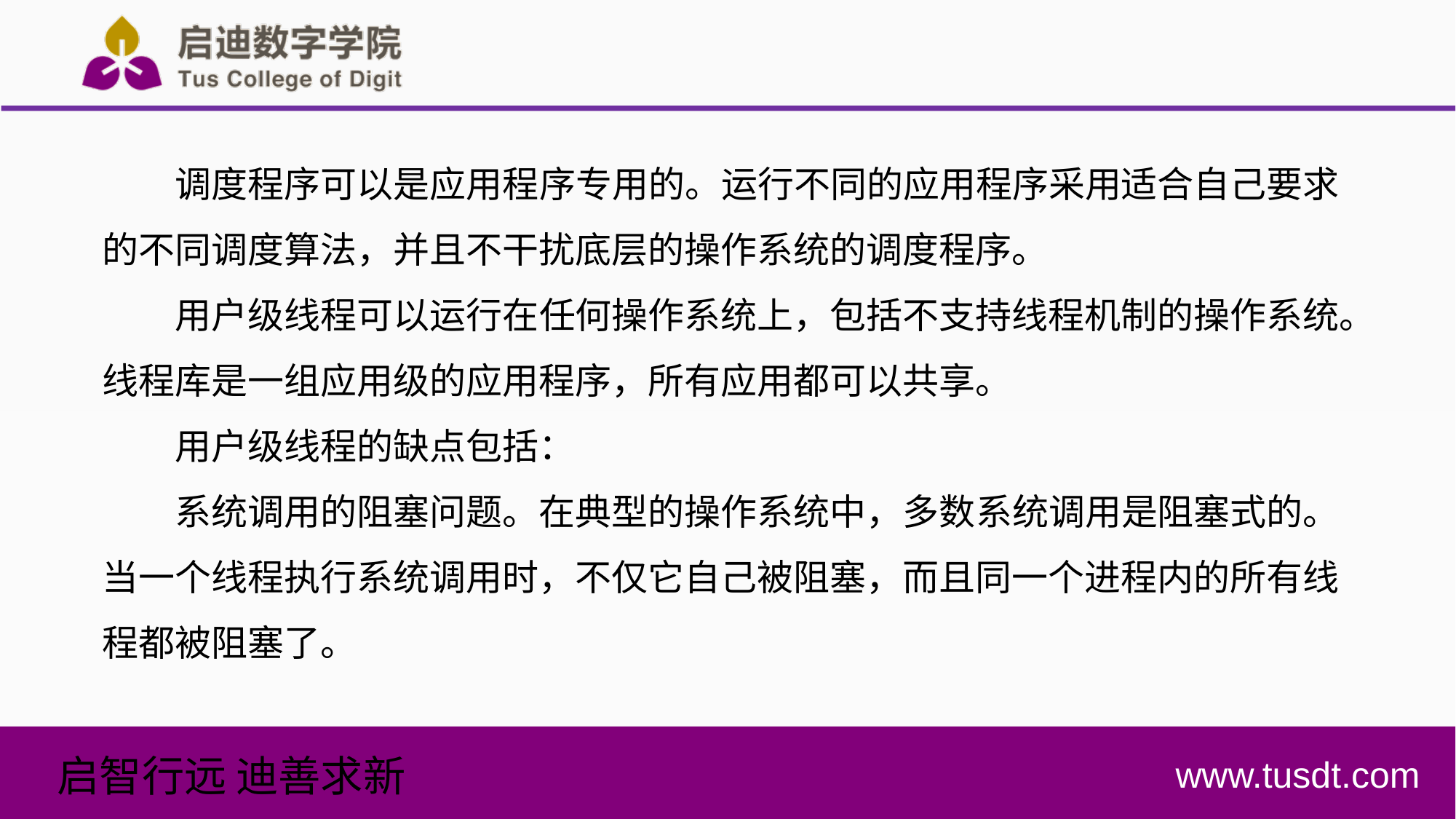

调度程序可以是应用程序专用的。运行不同的应用程序采用适合自己要求的不同调度算法，并且不干扰底层的操作系统的调度程序。
用户级线程可以运行在任何操作系统上，包括不支持线程机制的操作系统。线程库是一组应用级的应用程序，所有应用都可以共享。
用户级线程的缺点包括：
系统调用的阻塞问题。在典型的操作系统中，多数系统调用是阻塞式的。当一个线程执行系统调用时，不仅它自己被阻塞，而且同一个进程内的所有线程都被阻塞了。